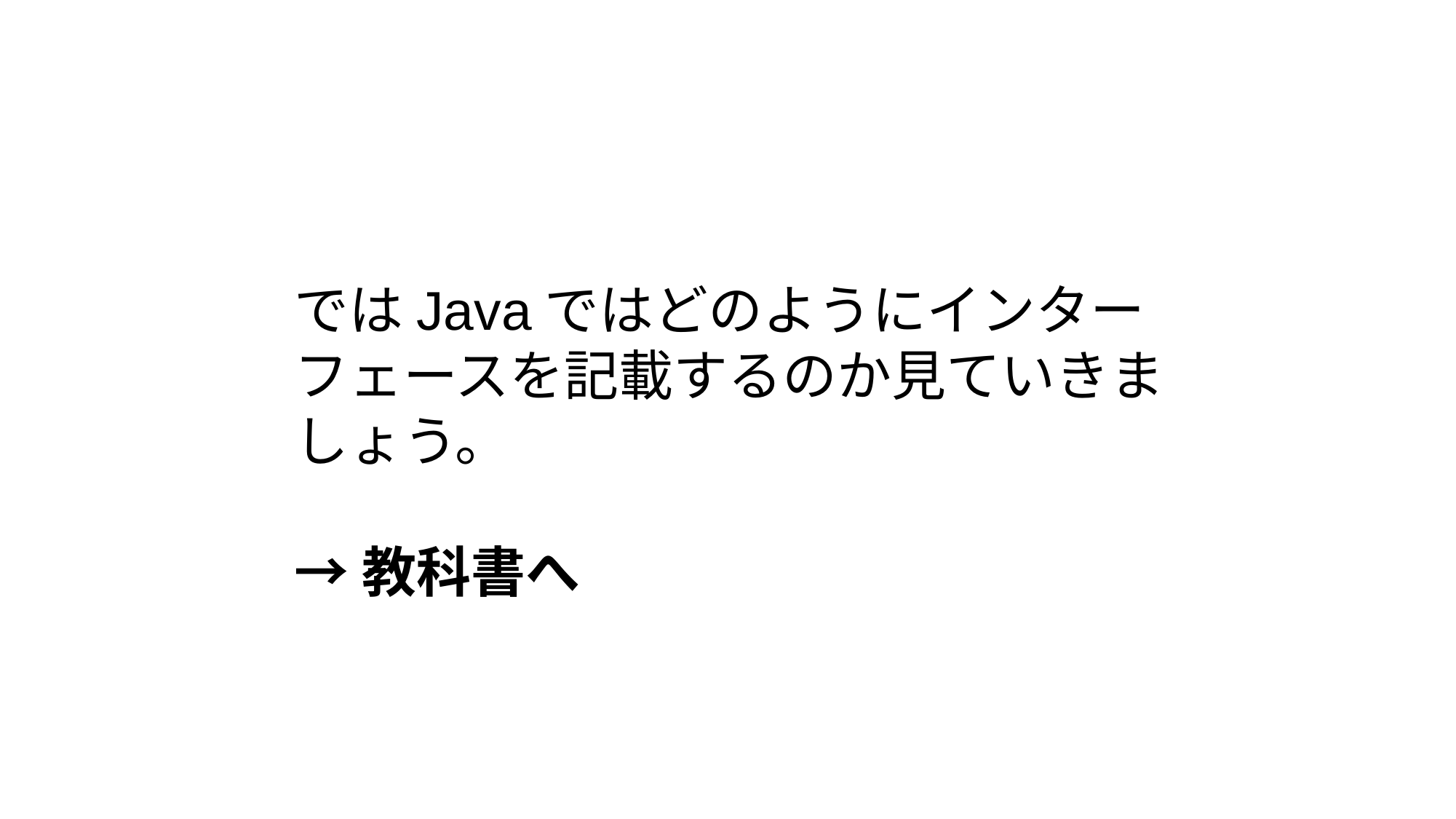

ではJavaではどのようにインターフェースを記載するのか見ていきましょう。

→教科書へ